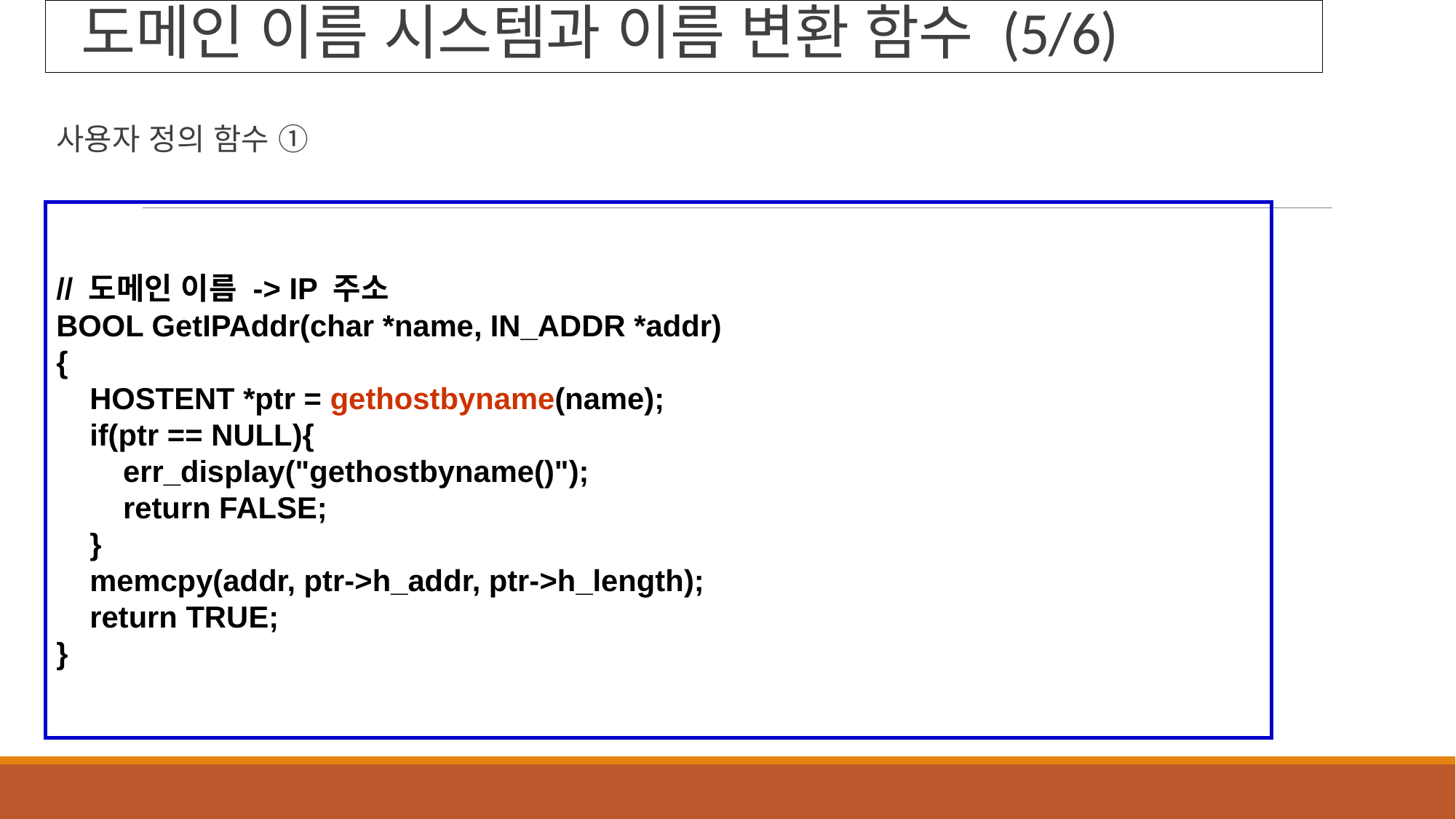

# 도메인 이름 시스템과 이름 변환 함수 (5/6)
사용자 정의 함수 ①
// 도메인 이름 -> IP 주소
BOOL GetIPAddr(char *name, IN_ADDR *addr)
{
    HOSTENT *ptr = gethostbyname(name);
    if(ptr == NULL){
        err_display("gethostbyname()");
        return FALSE;
    }
    memcpy(addr, ptr->h_addr, ptr->h_length);
    return TRUE;
}